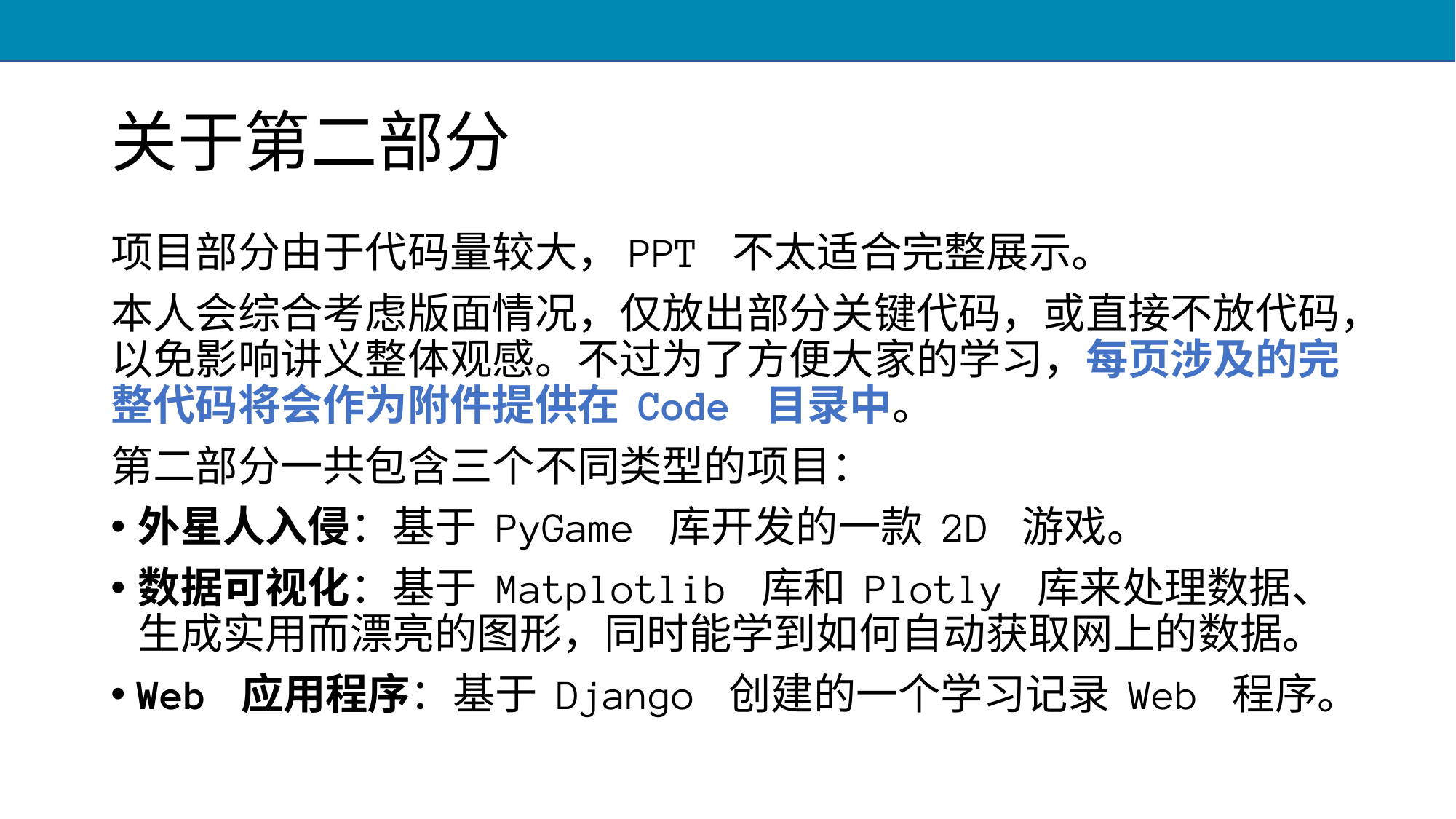

# 关于第二部分
项目部分由于代码量较大，PPT 不太适合完整展示。
本人会综合考虑版面情况，仅放出部分关键代码，或直接不放代码，以免影响讲义整体观感。不过为了方便大家的学习，每页涉及的完整代码将会作为附件提供在 Code 目录中。
第二部分一共包含三个不同类型的项目：
外星人入侵：基于 PyGame 库开发的一款 2D 游戏。
数据可视化：基于 Matplotlib 库和 Plotly 库来处理数据、生成实用而漂亮的图形，同时能学到如何自动获取网上的数据。
Web 应用程序：基于 Django 创建的一个学习记录 Web 程序。